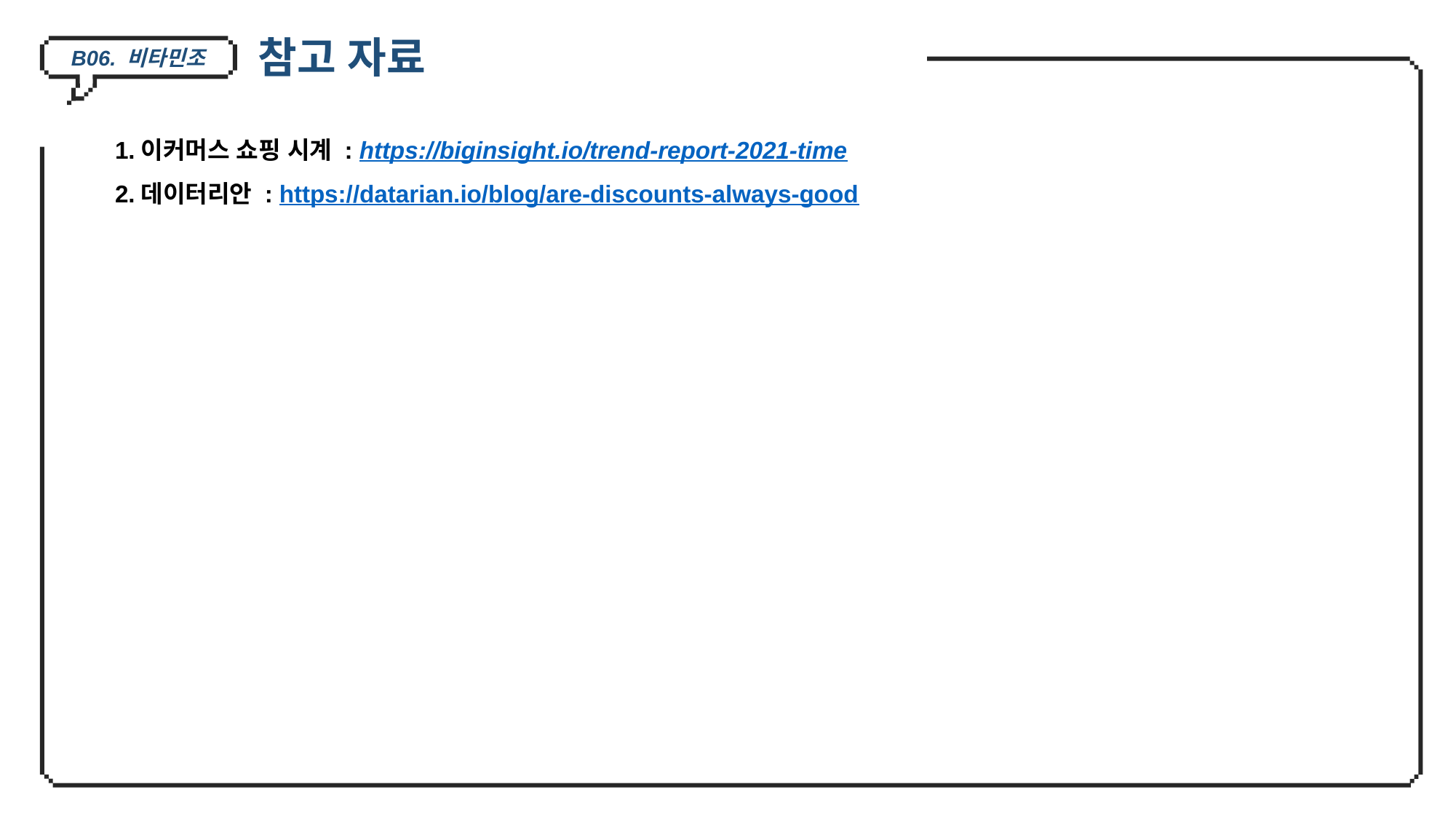

참고 자료

B06. 비타민조

1.이커머스 쇼핑 시계 : https://biginsight.io/trend-report-2021-time
2.데이터리안 : https://datarian.io/blog/are-discounts-always-good